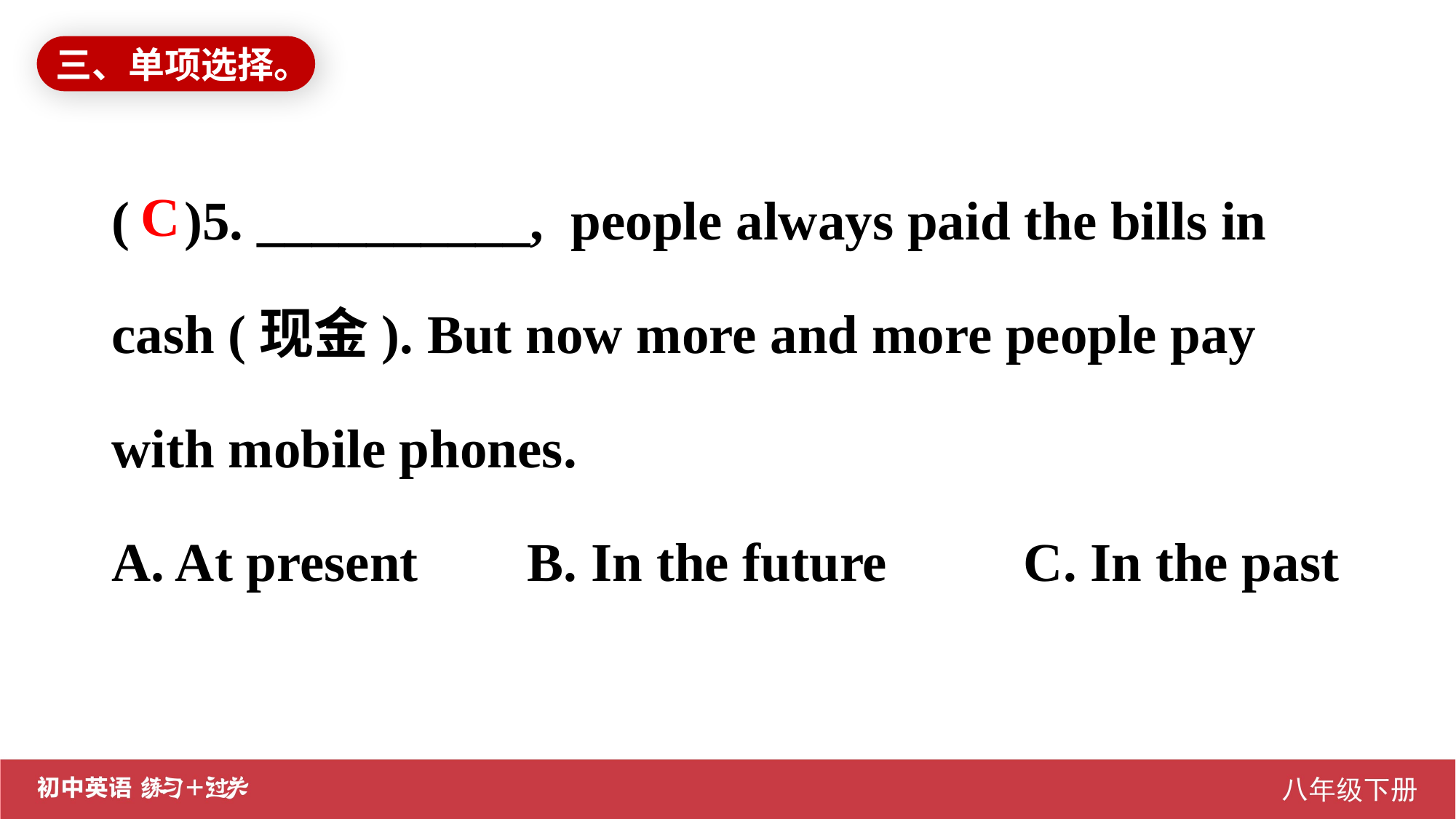

三、单项选择。
(    )5. __________,  people always paid the bills in cash (现金). But now more and more people pay with mobile phones.
A. At present        B. In the future          C. In the past
C